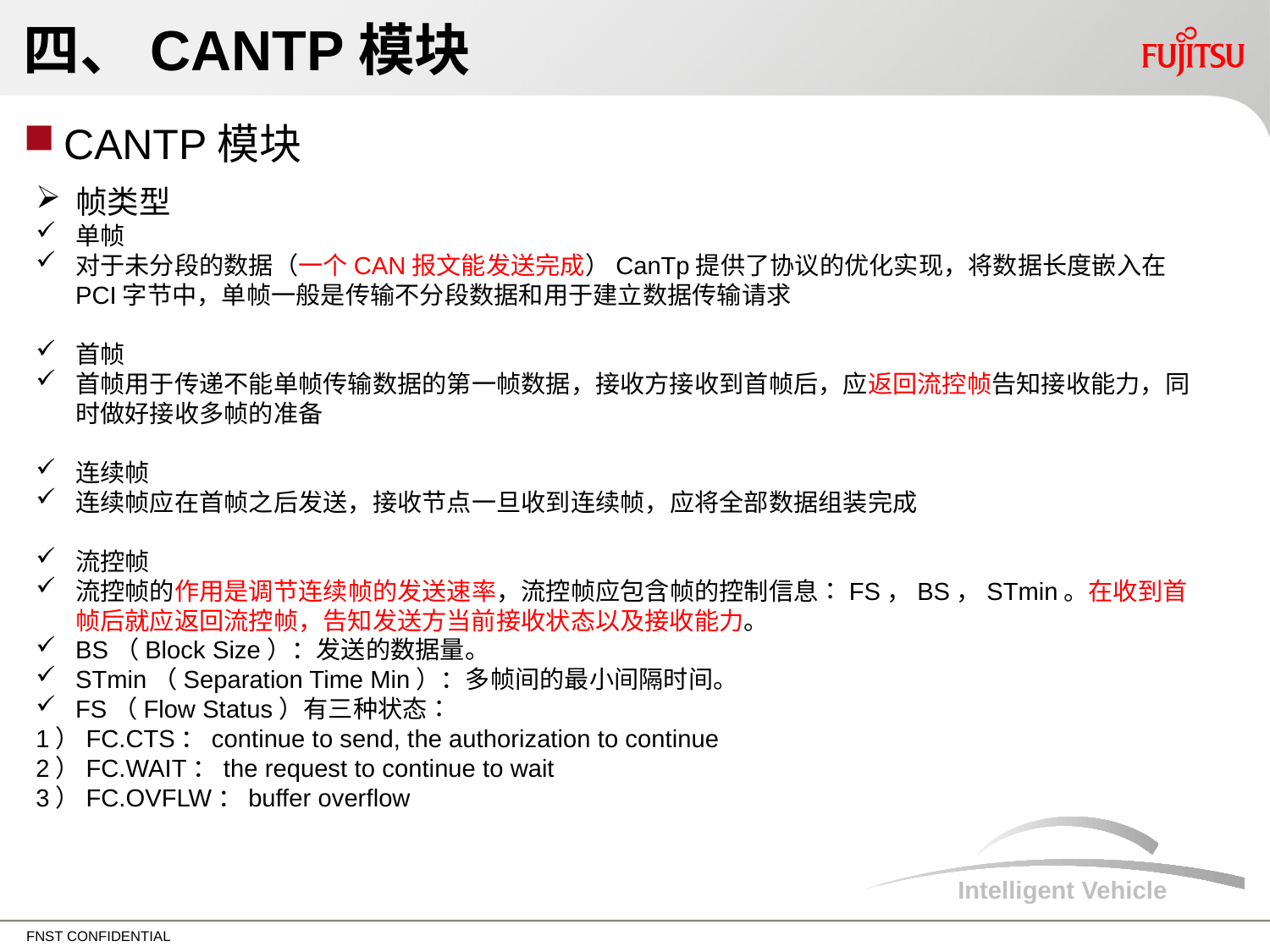

# 四、CANTP模块
CANTP模块
帧类型
单帧
对于未分段的数据（一个CAN报文能发送完成）CanTp提供了协议的优化实现，将数据长度嵌入在PCI字节中，单帧一般是传输不分段数据和用于建立数据传输请求

首帧
首帧用于传递不能单帧传输数据的第一帧数据，接收方接收到首帧后，应返回流控帧告知接收能力，同时做好接收多帧的准备

连续帧
连续帧应在首帧之后发送，接收节点一旦收到连续帧，应将全部数据组装完成

流控帧
流控帧的作用是调节连续帧的发送速率，流控帧应包含帧的控制信息：FS，BS，STmin。在收到首帧后就应返回流控帧，告知发送方当前接收状态以及接收能力。
BS（Block Size）：发送的数据量。
STmin（Separation Time Min）：多帧间的最小间隔时间。
FS（Flow Status）有三种状态：
1）FC.CTS：continue to send, the authorization to continue
2）FC.WAIT：the request to continue to wait
3）FC.OVFLW：buffer overflow